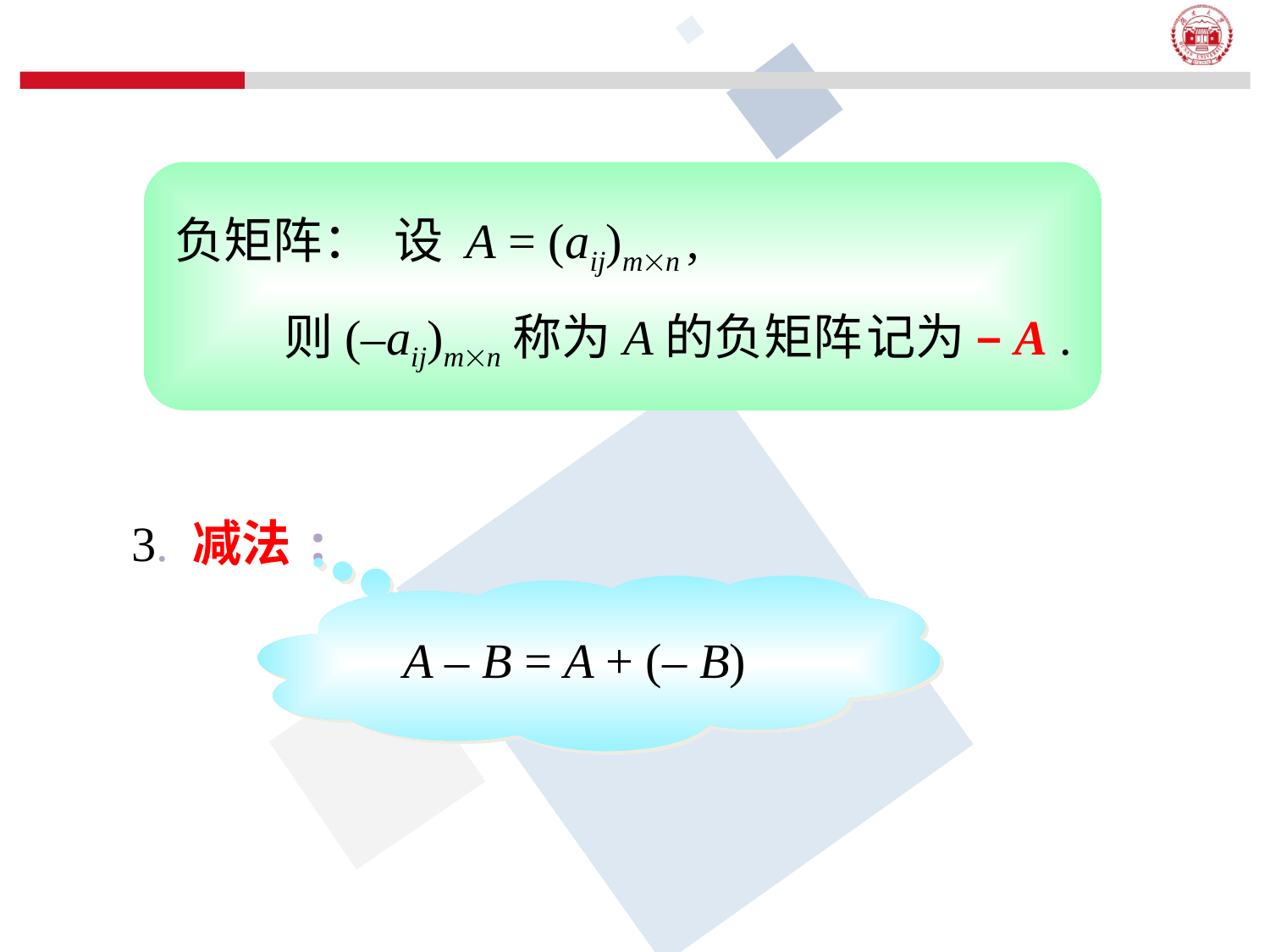

负矩阵：  设 A = (aij)m×n ,
则(–aij)m×n称为A的负矩阵.
记为 –A .
3. 减法:
A – B = A + (– B)